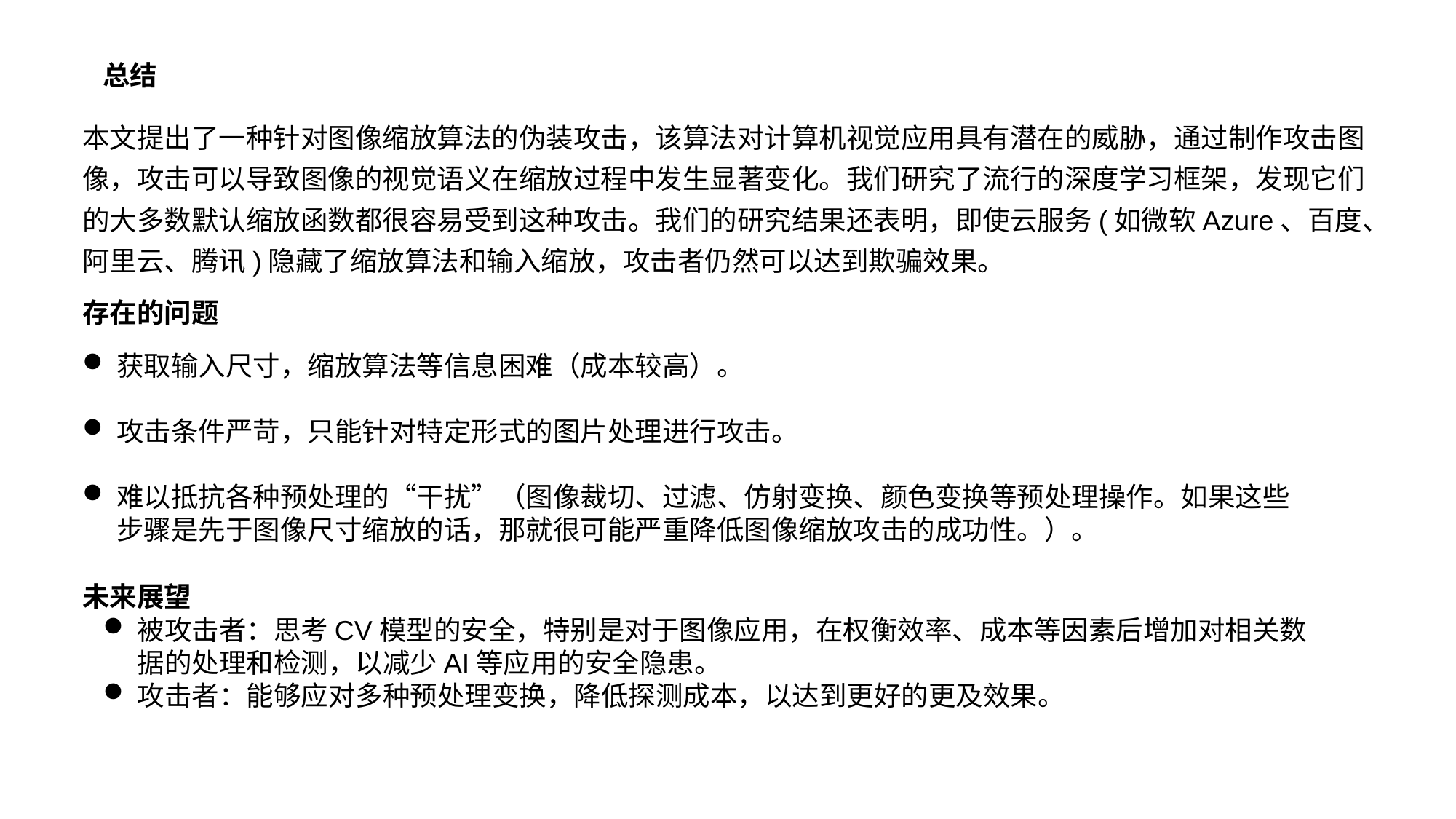

总结
本文提出了一种针对图像缩放算法的伪装攻击，该算法对计算机视觉应用具有潜在的威胁，通过制作攻击图像，攻击可以导致图像的视觉语义在缩放过程中发生显著变化。我们研究了流行的深度学习框架，发现它们的大多数默认缩放函数都很容易受到这种攻击。我们的研究结果还表明，即使云服务(如微软Azure、百度、阿里云、腾讯)隐藏了缩放算法和输入缩放，攻击者仍然可以达到欺骗效果。
存在的问题
获取输入尺寸，缩放算法等信息困难（成本较高）。

攻击条件严苛，只能针对特定形式的图片处理进行攻击。

难以抵抗各种预处理的“干扰”（图像裁切、过滤、仿射变换、颜色变换等预处理操作。如果这些步骤是先于图像尺寸缩放的话，那就很可能严重降低图像缩放攻击的成功性。）。
未来展望
被攻击者：思考CV模型的安全，特别是对于图像应用，在权衡效率、成本等因素后增加对相关数据的处理和检测，以减少AI等应用的安全隐患。
攻击者：能够应对多种预处理变换，降低探测成本，以达到更好的更及效果。